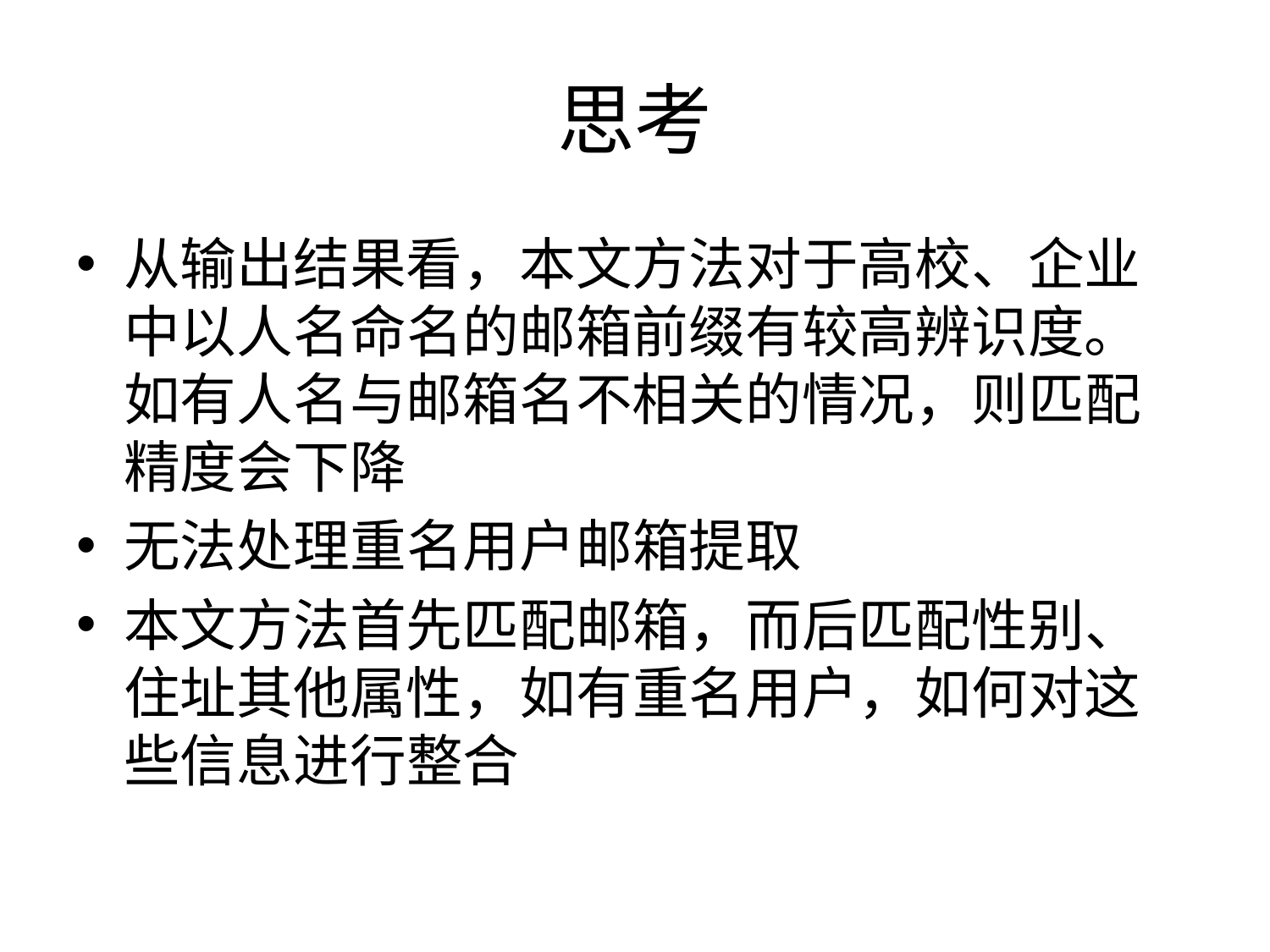

# 思考
从输出结果看，本文方法对于高校、企业中以人名命名的邮箱前缀有较高辨识度。如有人名与邮箱名不相关的情况，则匹配精度会下降
无法处理重名用户邮箱提取
本文方法首先匹配邮箱，而后匹配性别、住址其他属性，如有重名用户，如何对这些信息进行整合